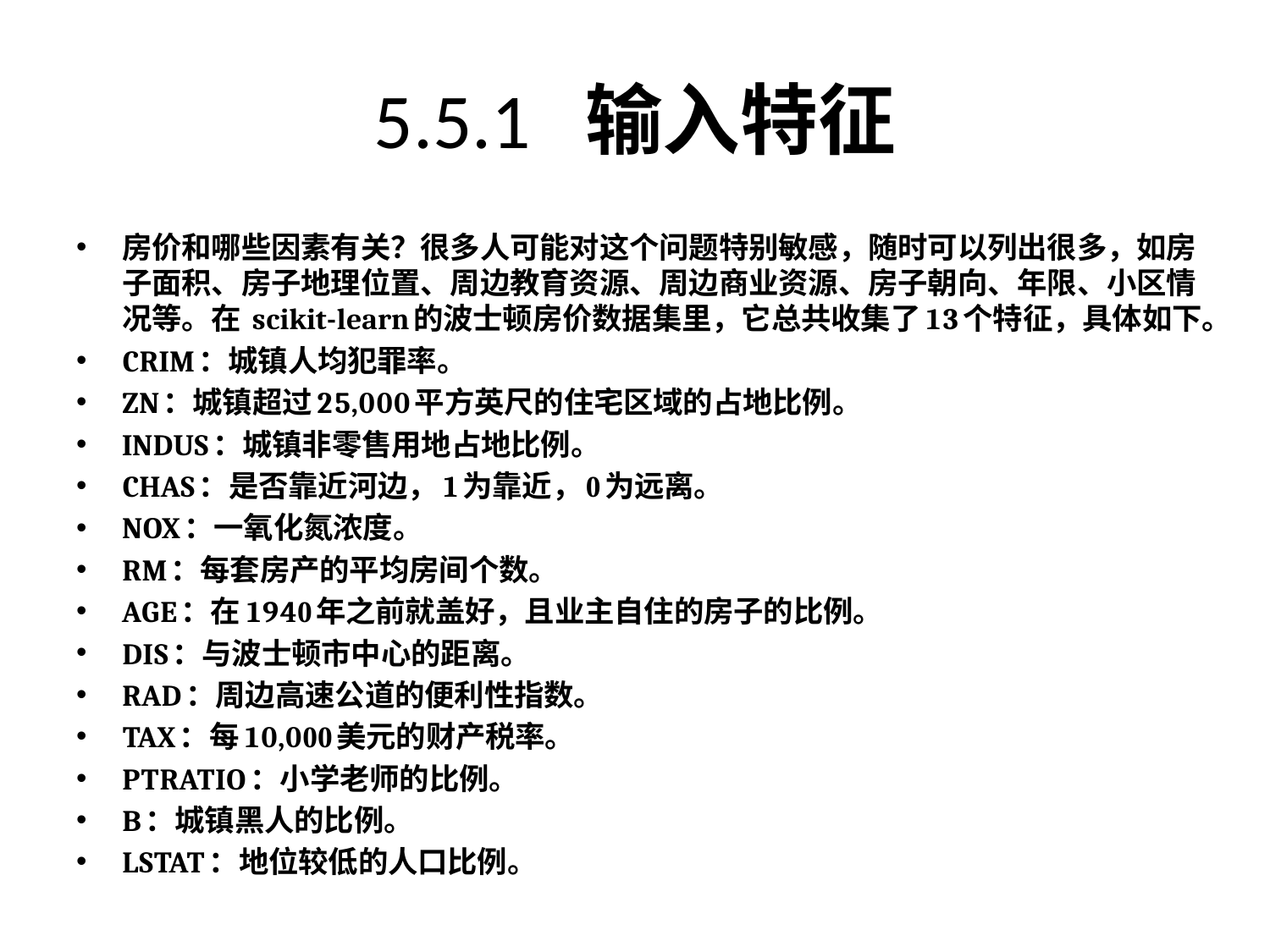

# 5.5.1  输入特征
房价和哪些因素有关？很多人可能对这个问题特别敏感，随时可以列出很多，如房子面积、房子地理位置、周边教育资源、周边商业资源、房子朝向、年限、小区情况等。在 scikit-learn的波士顿房价数据集里，它总共收集了13个特征，具体如下。
CRIM：城镇人均犯罪率。
ZN：城镇超过25,000平方英尺的住宅区域的占地比例。
INDUS：城镇非零售用地占地比例。
CHAS：是否靠近河边，1为靠近，0为远离。
NOX：一氧化氮浓度。
RM：每套房产的平均房间个数。
AGE：在1940年之前就盖好，且业主自住的房子的比例。
DIS：与波士顿市中心的距离。
RAD：周边高速公道的便利性指数。
TAX：每10,000美元的财产税率。
PTRATIO：小学老师的比例。
B：城镇黑人的比例。
LSTAT：地位较低的人口比例。